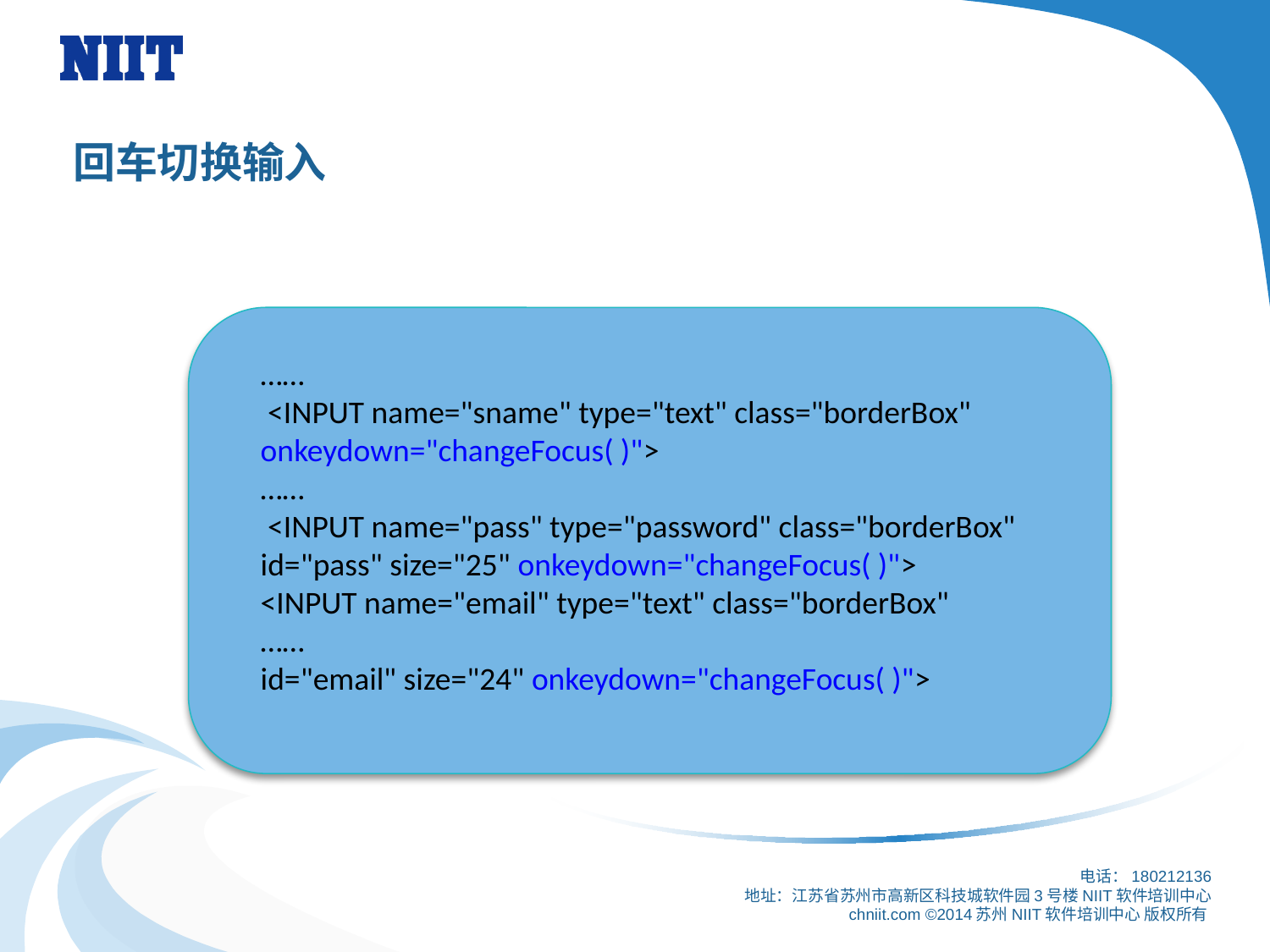

# 回车切换输入

……
 <INPUT name="sname" type="text" class="borderBox"
onkeydown="changeFocus( )">
……
 <INPUT name="pass" type="password" class="borderBox"
id="pass" size="25" onkeydown="changeFocus( )">
<INPUT name="email" type="text" class="borderBox"
……
id="email" size="24" onkeydown="changeFocus( )">